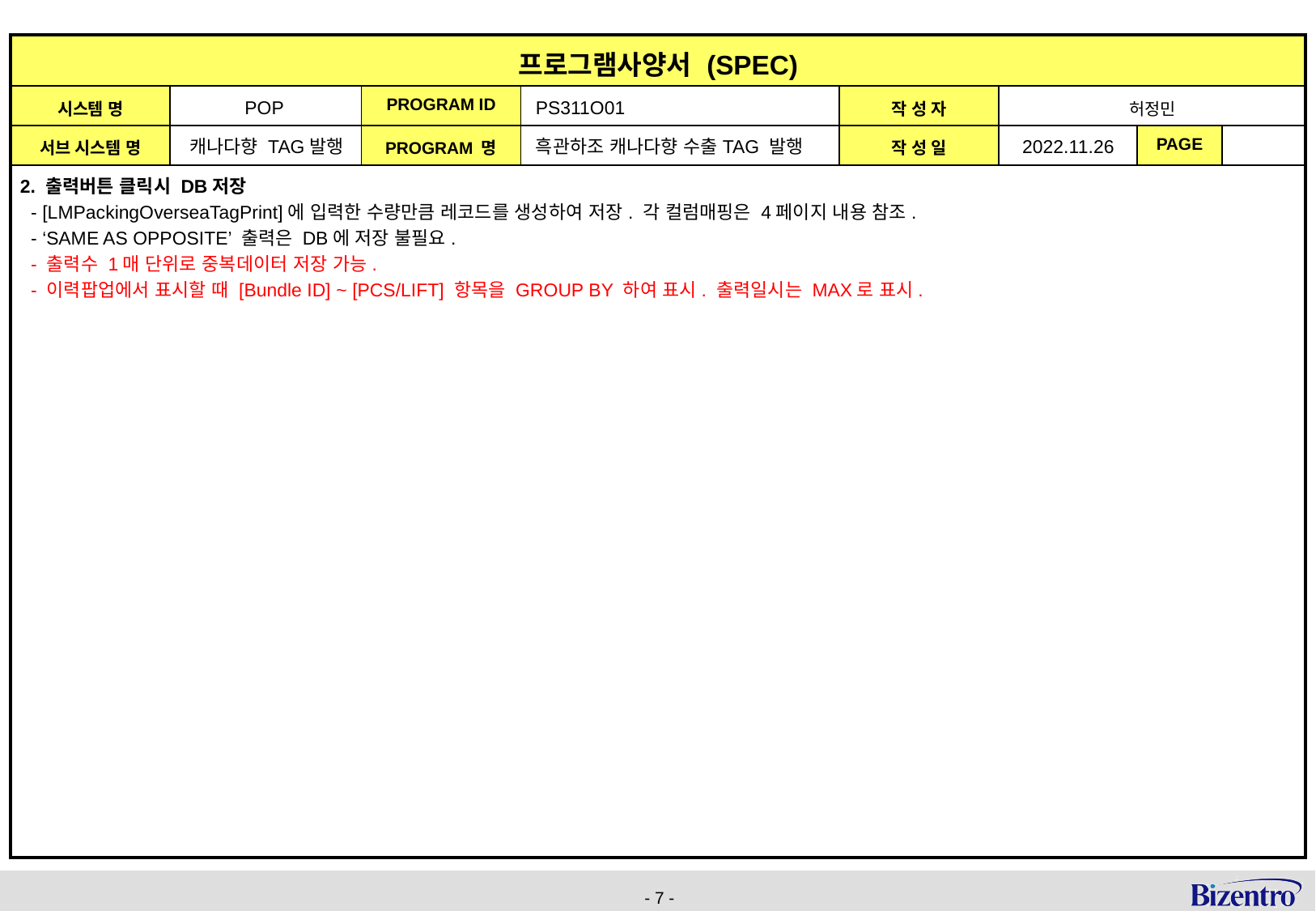

POP
PS311O01
흑관하조 캐나다향 수출TAG 발행
2022.11.26
캐나다향 TAG발행
2. 출력버튼 클릭시 DB저장
  - [LMPackingOverseaTagPrint]에 입력한 수량만큼 레코드를 생성하여 저장. 각 컬럼매핑은 4페이지 내용 참조.
  - ‘SAME AS OPPOSITE’ 출력은 DB에 저장 불필요.
  - 출력수 1매 단위로 중복데이터 저장 가능.
  - 이력팝업에서 표시할 때 [Bundle ID] ~ [PCS/LIFT] 항목을 GROUP BY 하여 표시. 출력일시는 MAX로 표시.